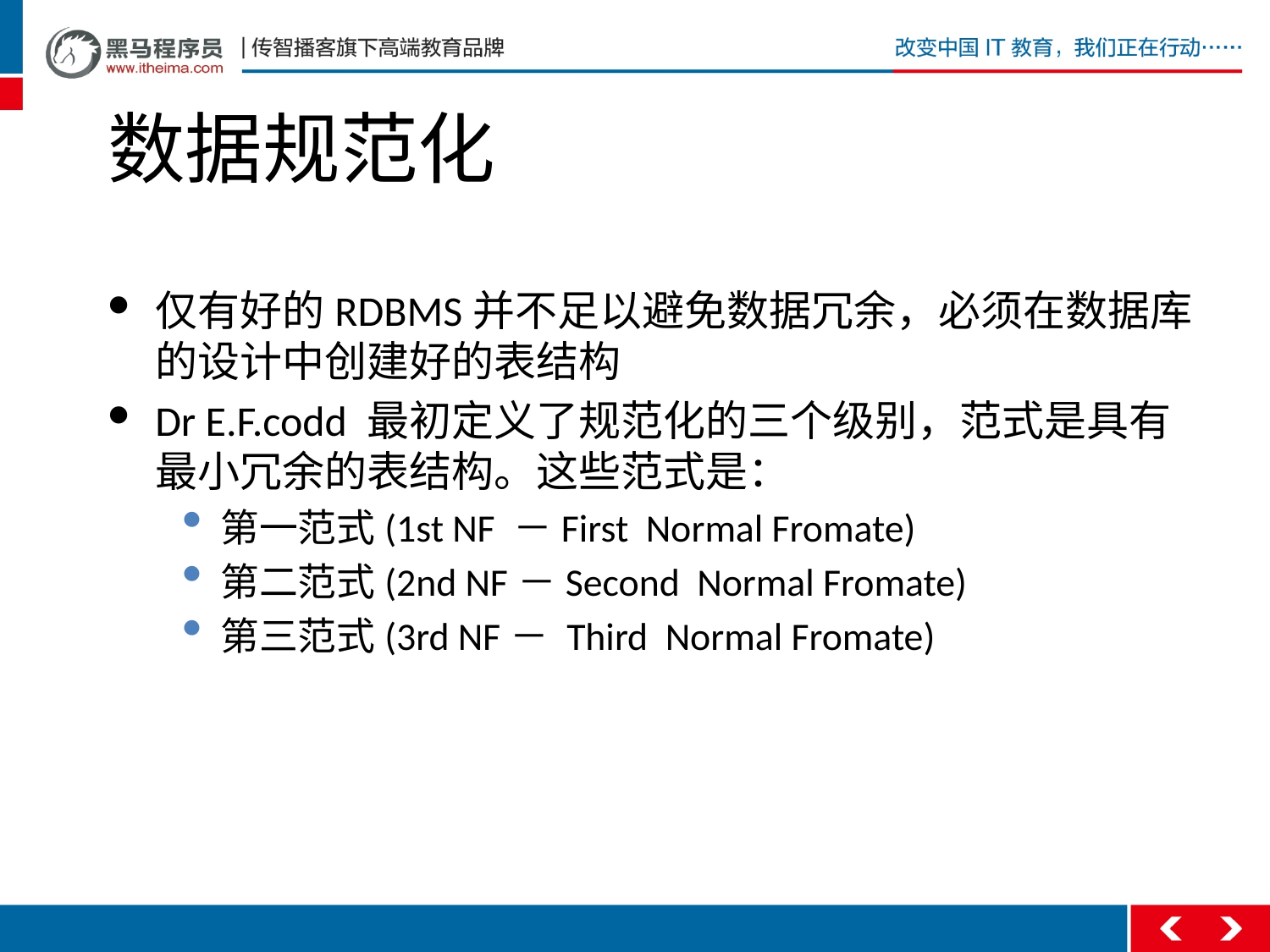

# 数据规范化
仅有好的RDBMS并不足以避免数据冗余，必须在数据库的设计中创建好的表结构
Dr E.F.codd 最初定义了规范化的三个级别，范式是具有最小冗余的表结构。这些范式是：
第一范式(1st NF －First  Normal Fromate)
第二范式(2nd NF－Second  Normal Fromate)
第三范式(3rd NF－ Third  Normal Fromate)